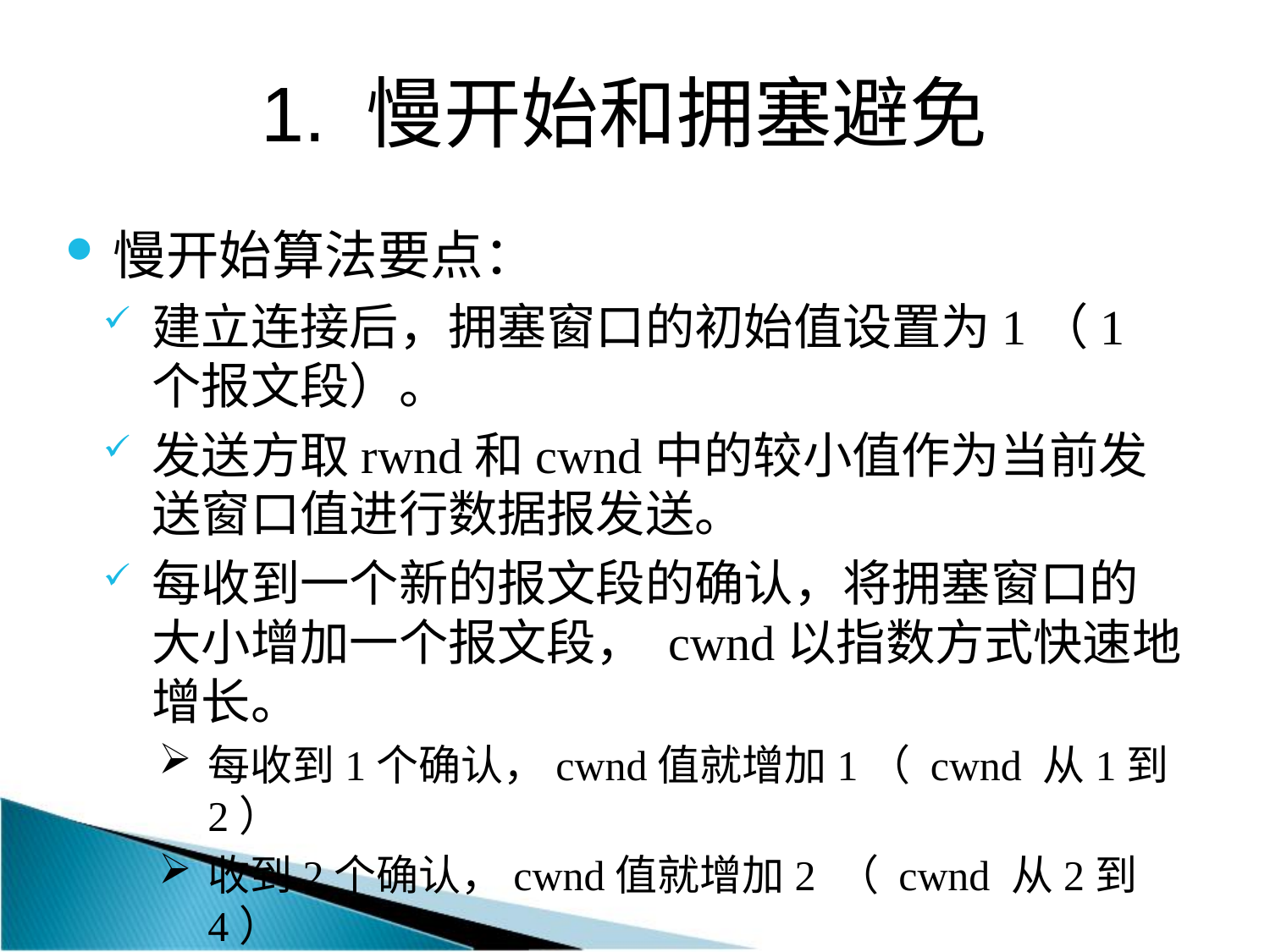

# 1. 慢开始和拥塞避免
慢开始算法要点：
建立连接后，拥塞窗口的初始值设置为1（1个报文段）。
发送方取rwnd和cwnd中的较小值作为当前发送窗口值进行数据报发送。
每收到一个新的报文段的确认，将拥塞窗口的大小增加一个报文段， cwnd以指数方式快速地增长。
每收到1个确认，cwnd值就增加1（ cwnd 从1到2）
收到2个确认，cwnd值就增加2 （ cwnd 从2到4）